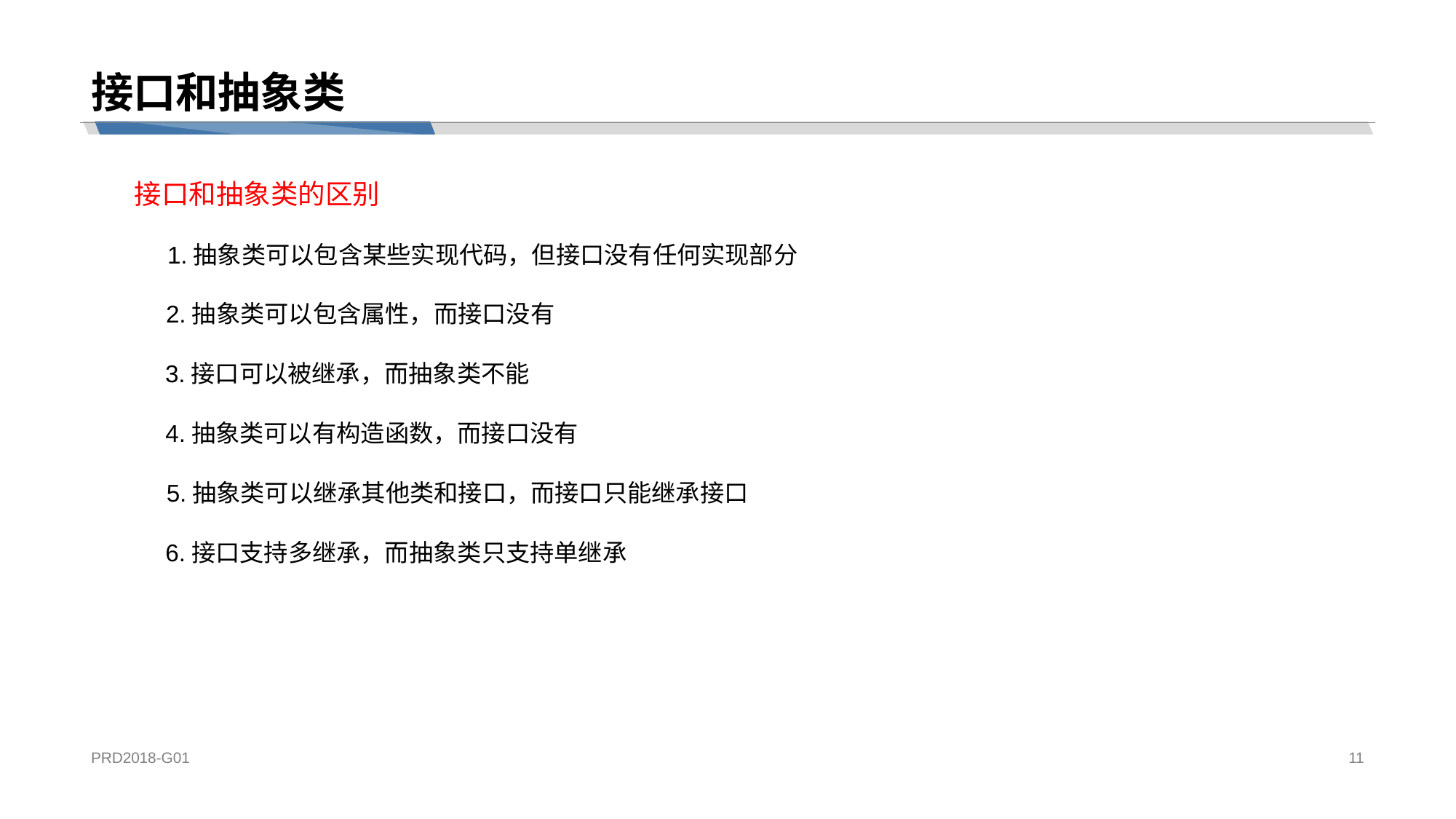

# 接口和抽象类
接口和抽象类的区别
1.抽象类可以包含某些实现代码，但接口没有任何实现部分
2.抽象类可以包含属性，而接口没有
3.接口可以被继承，而抽象类不能
4.抽象类可以有构造函数，而接口没有
5.抽象类可以继承其他类和接口，而接口只能继承接口
6.接口支持多继承，而抽象类只支持单继承
PRD2018-G01
11